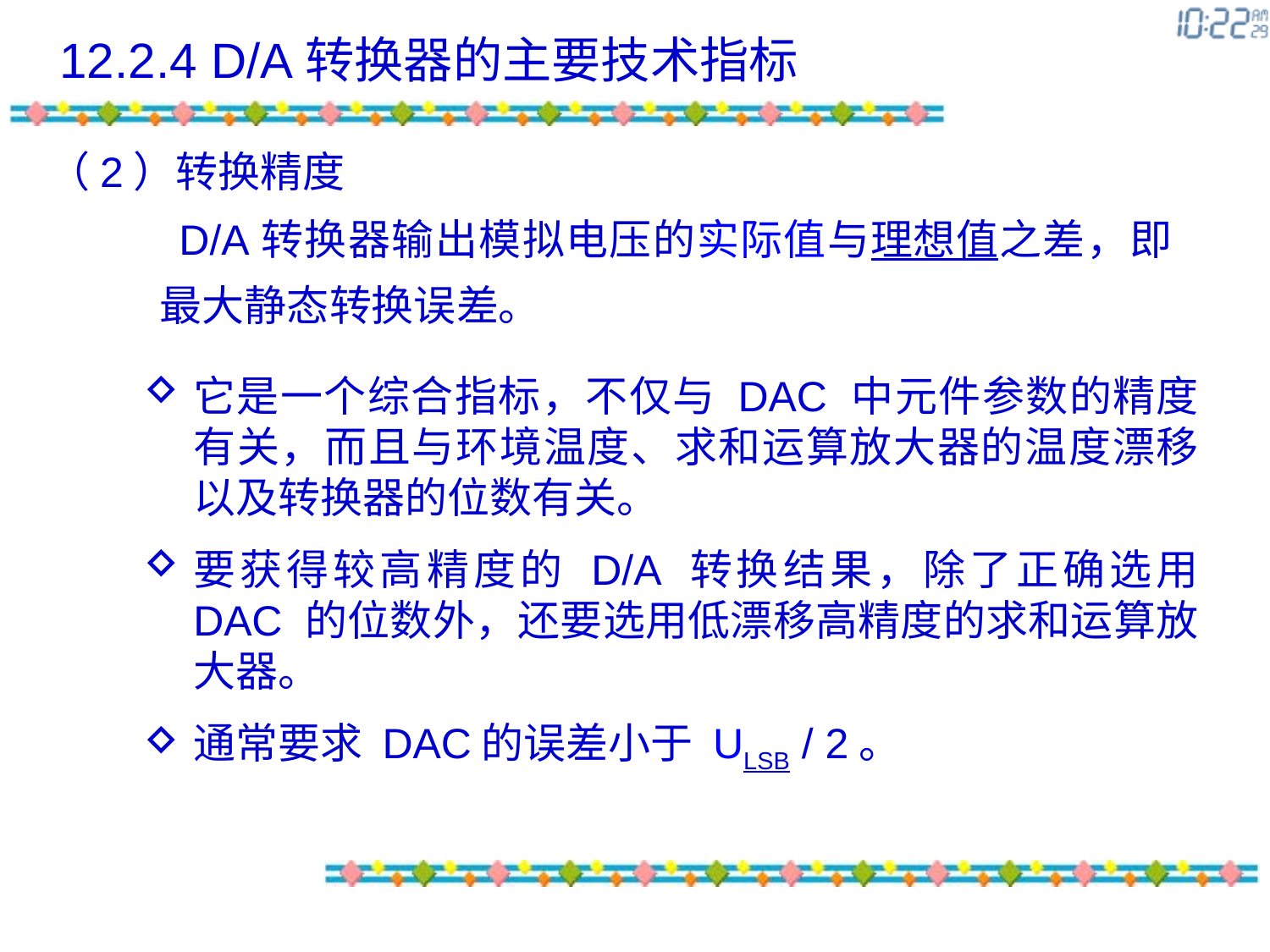

12.2.4 D/A转换器的主要技术指标
（2）转换精度
          D/A转换器输出模拟电压的实际值与理想值之差，即最大静态转换误差。
它是一个综合指标，不仅与 DAC 中元件参数的精度有关，而且与环境温度、求和运算放大器的温度漂移以及转换器的位数有关。
要获得较高精度的 D/A 转换结果，除了正确选用 DAC 的位数外，还要选用低漂移高精度的求和运算放大器。
通常要求 DAC的误差小于 ULSB / 2。